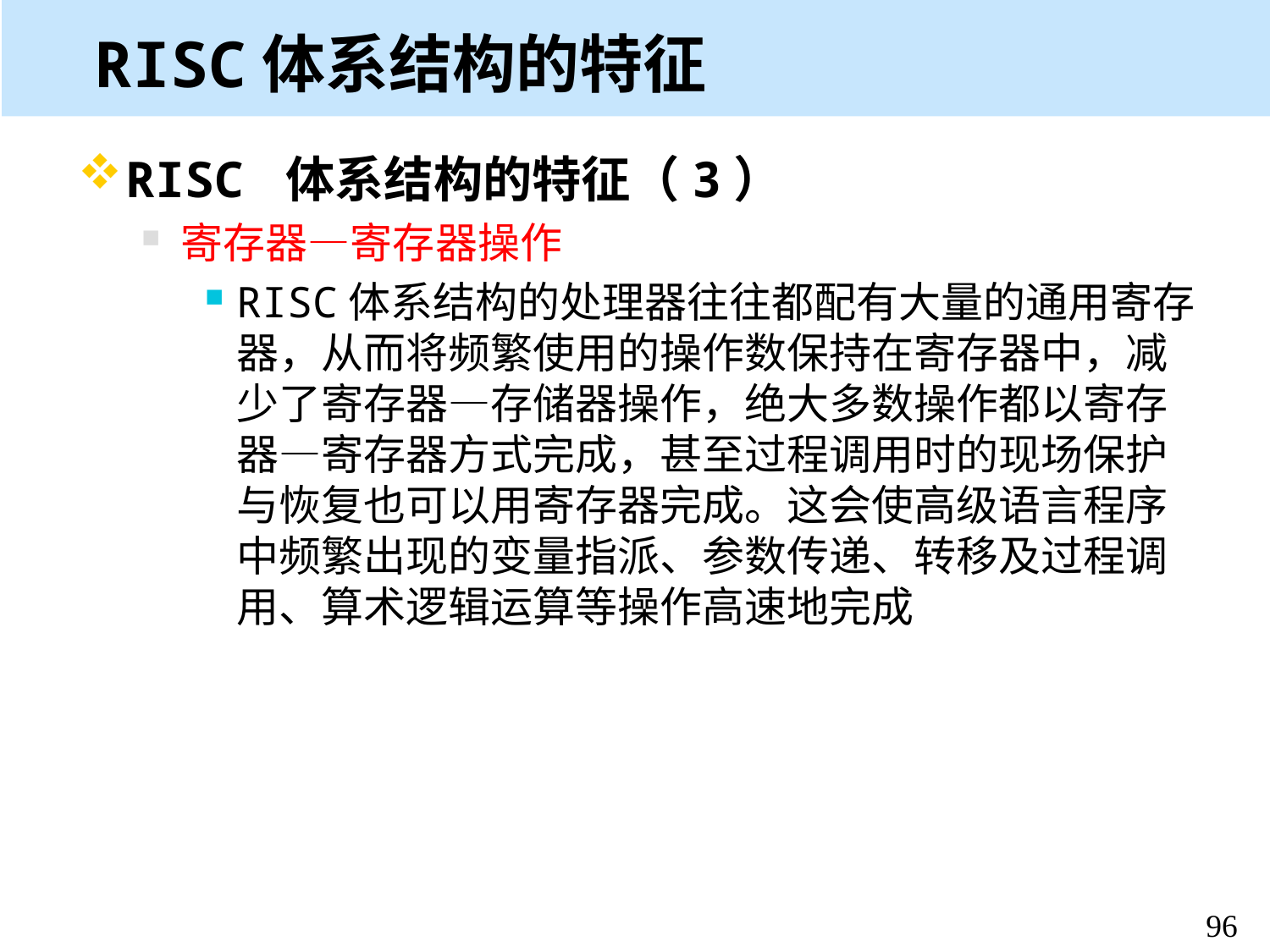

# RISC体系结构的特征
RISC 体系结构的特征（3）
寄存器—寄存器操作
RISC体系结构的处理器往往都配有大量的通用寄存器，从而将频繁使用的操作数保持在寄存器中，减少了寄存器—存储器操作，绝大多数操作都以寄存器—寄存器方式完成，甚至过程调用时的现场保护与恢复也可以用寄存器完成。这会使高级语言程序中频繁出现的变量指派、参数传递、转移及过程调用、算术逻辑运算等操作高速地完成